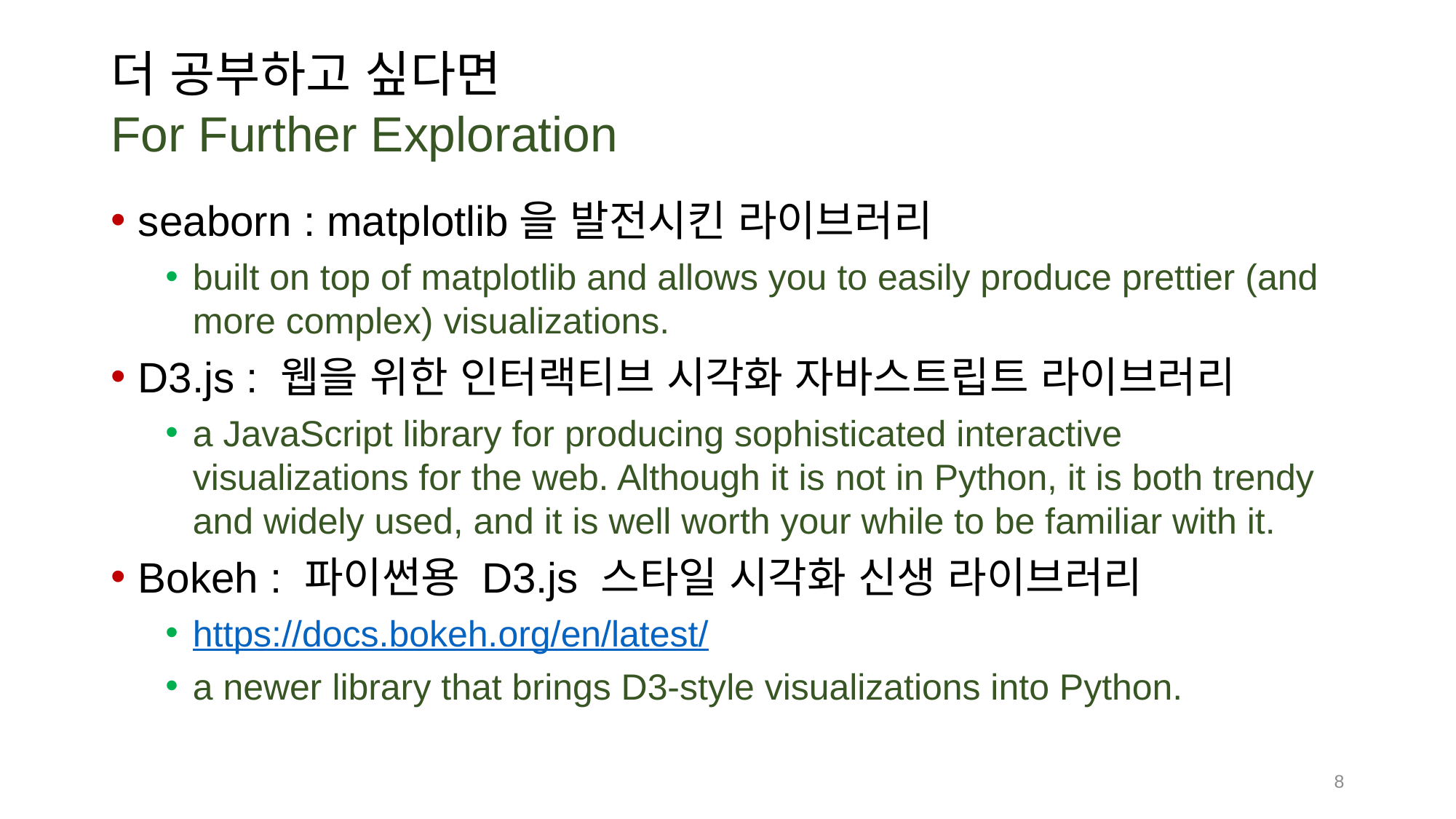

# 더 공부하고 싶다면 For Further Exploration
seaborn : matplotlib을 발전시킨 라이브러리
built on top of matplotlib and allows you to easily produce prettier (and more complex) visualizations.
D3.js : 웹을 위한 인터랙티브 시각화 자바스트립트 라이브러리
a JavaScript library for producing sophisticated interactive visualizations for the web. Although it is not in Python, it is both trendy and widely used, and it is well worth your while to be familiar with it.
Bokeh : 파이썬용 D3.js 스타일 시각화 신생 라이브러리
https://docs.bokeh.org/en/latest/
a newer library that brings D3-style visualizations into Python.
8